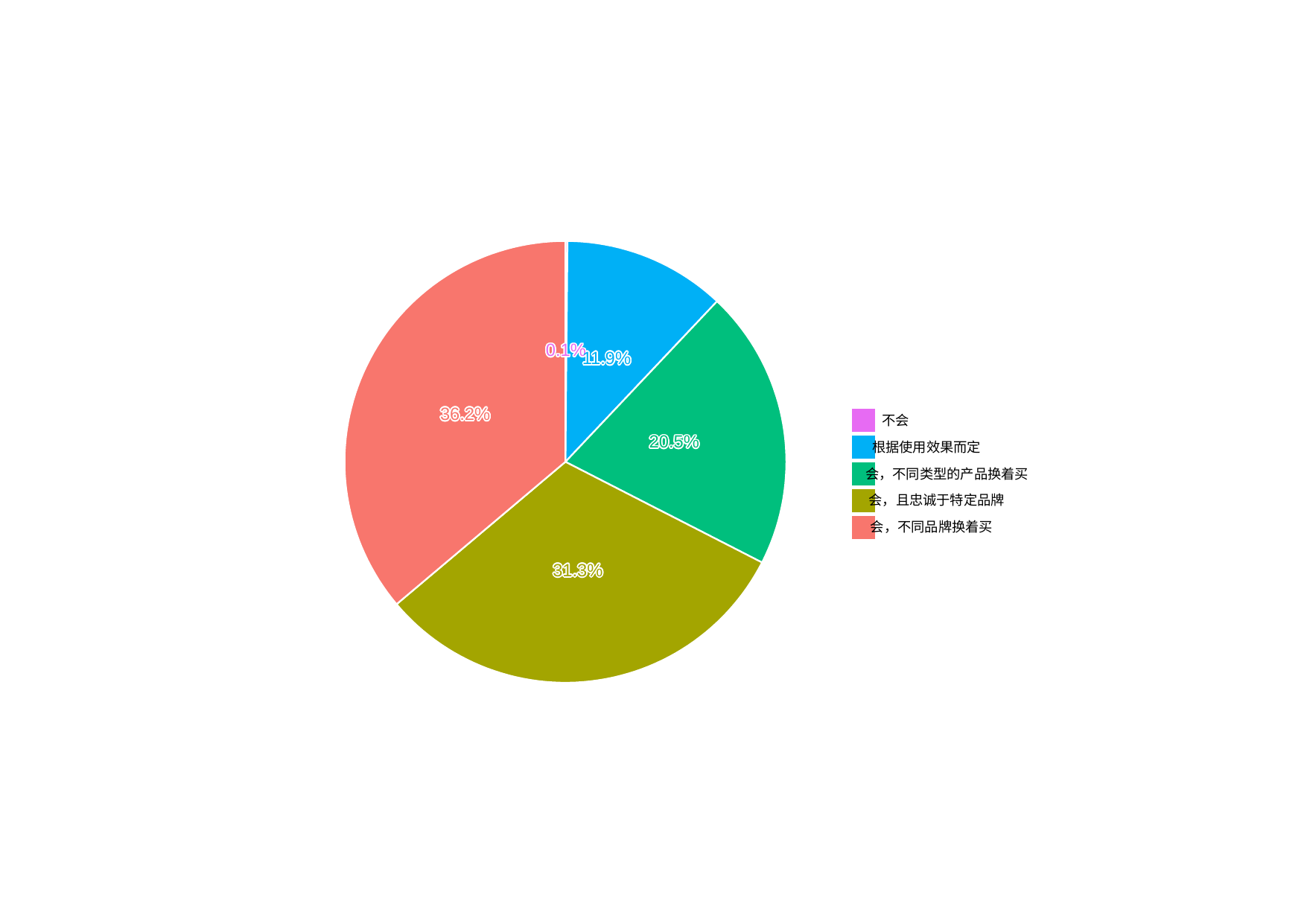

0.1%
0.1%
0.1%
0.1%
0.1%
0.1%
0.1%
0.1%
0.1%
0.1%
0.1%
0.1%
0.1%
0.1%
0.1%
0.1%
0.1%
11.9%
11.9%
11.9%
11.9%
11.9%
11.9%
11.9%
11.9%
11.9%
11.9%
11.9%
11.9%
11.9%
11.9%
11.9%
11.9%
11.9%
36.2%
36.2%
36.2%
36.2%
36.2%
36.2%
36.2%

36.2%
36.2%
36.2%
36.2%
36.2%
36.2%
36.2%
36.2%
36.2%
36.2%
不会
20.5%
20.5%
20.5%

20.5%
20.5%
20.5%
20.5%
20.5%
20.5%
20.5%
20.5%
20.5%
20.5%
20.5%
20.5%
20.5%
20.5%
根据使用效果而定

会，不同类型的产品换着买

会，且忠诚于特定品牌

会，不同品牌换着买
31.3%
31.3%
31.3%
31.3%
31.3%
31.3%
31.3%
31.3%
31.3%
31.3%
31.3%
31.3%
31.3%
31.3%
31.3%
31.3%
31.3%